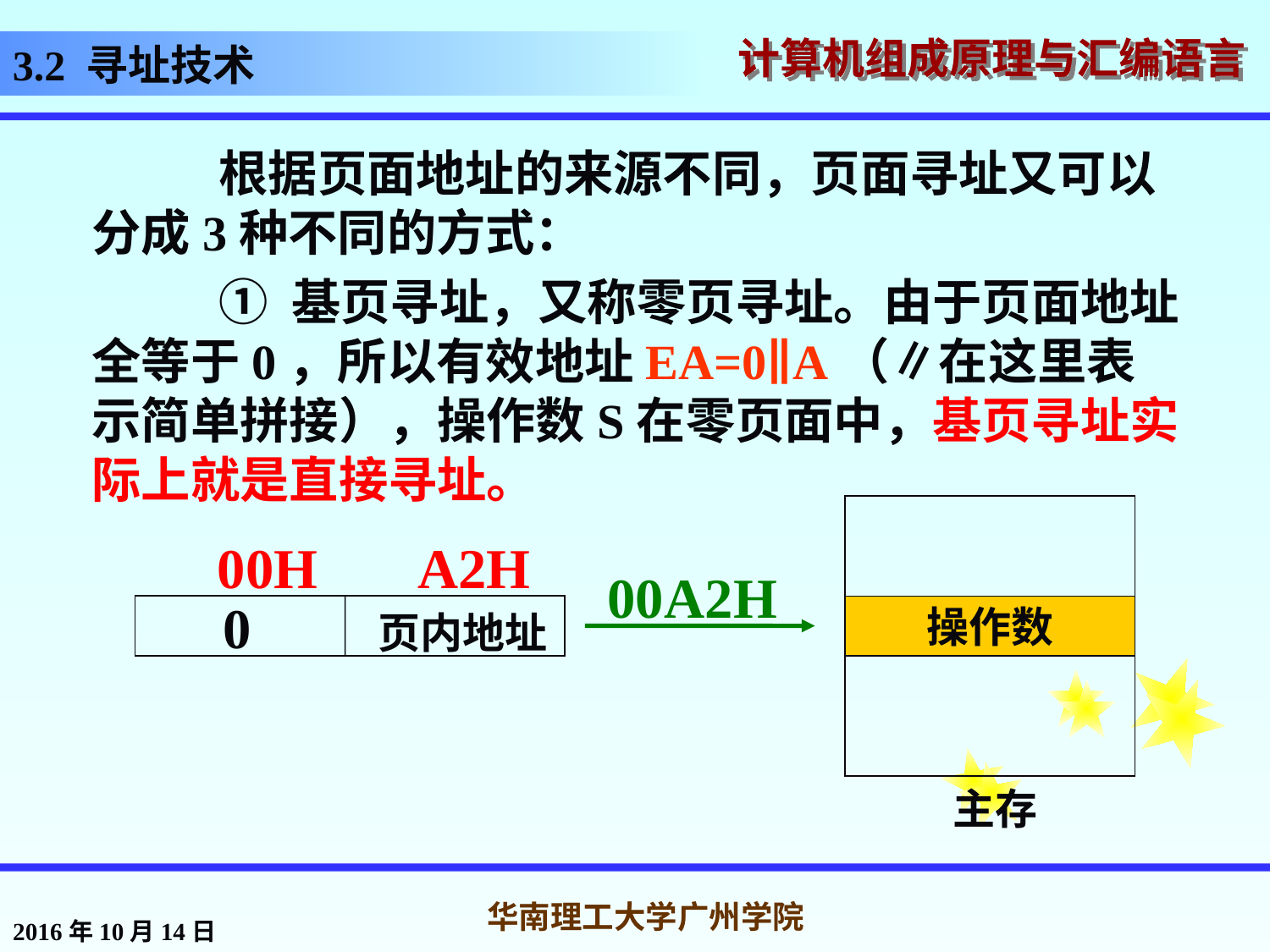

3.2 寻址技术
		根据页面地址的来源不同，页面寻址又可以分成3种不同的方式：
		① 基页寻址，又称零页寻址。由于页面地址全等于0，所以有效地址EA=0∥A（∥在这里表示简单拼接），操作数S在零页面中，基页寻址实际上就是直接寻址。

00H
A2H
00A2H
     0        页内地址

操作数

主存
2016年10月14日
华南理工大学广州学院